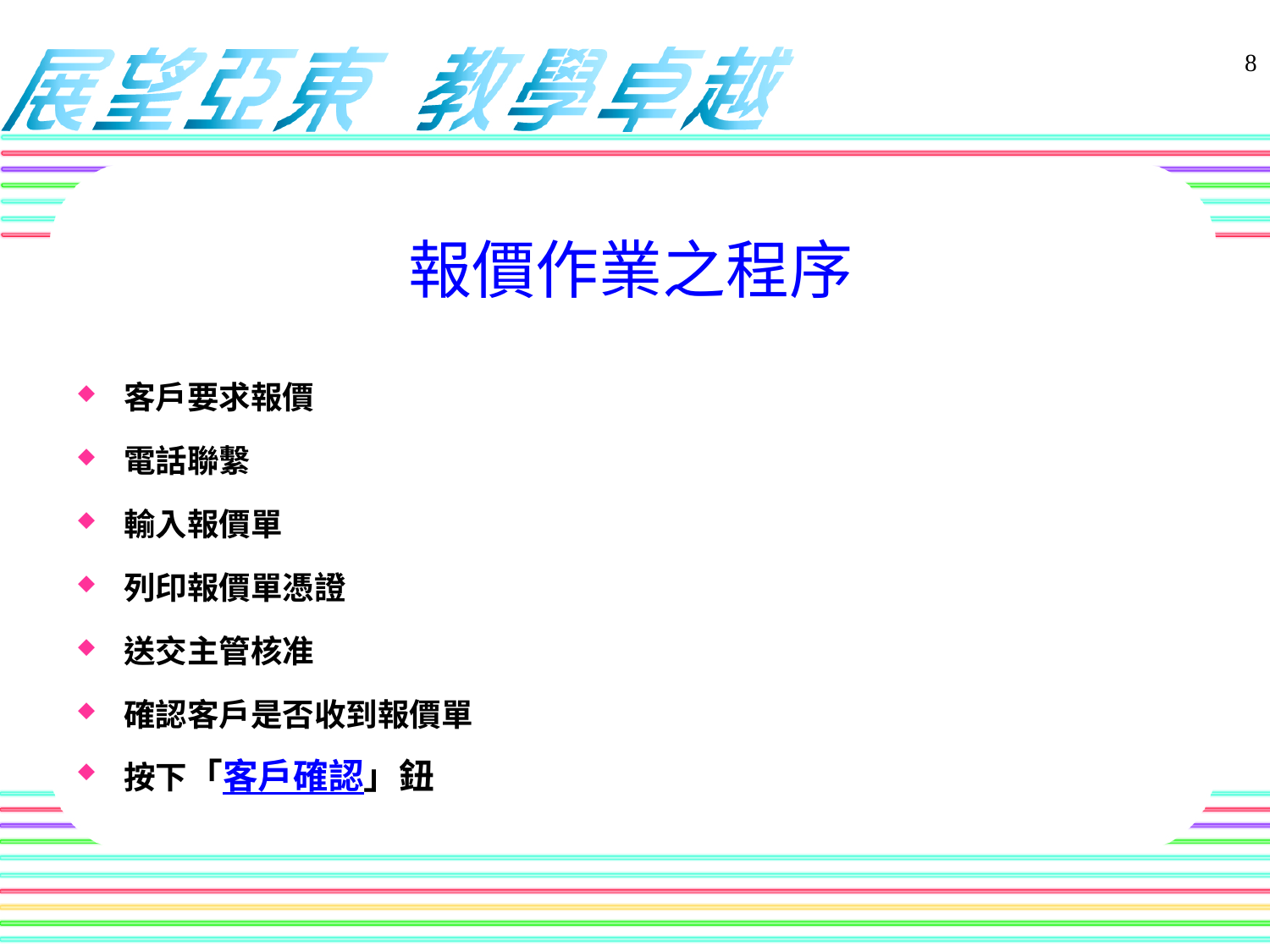

報價作業之程序
客戶要求報價
電話聯繫
輸入報價單
列印報價單憑證
送交主管核准
確認客戶是否收到報價單
按下「客戶確認」鈕
8